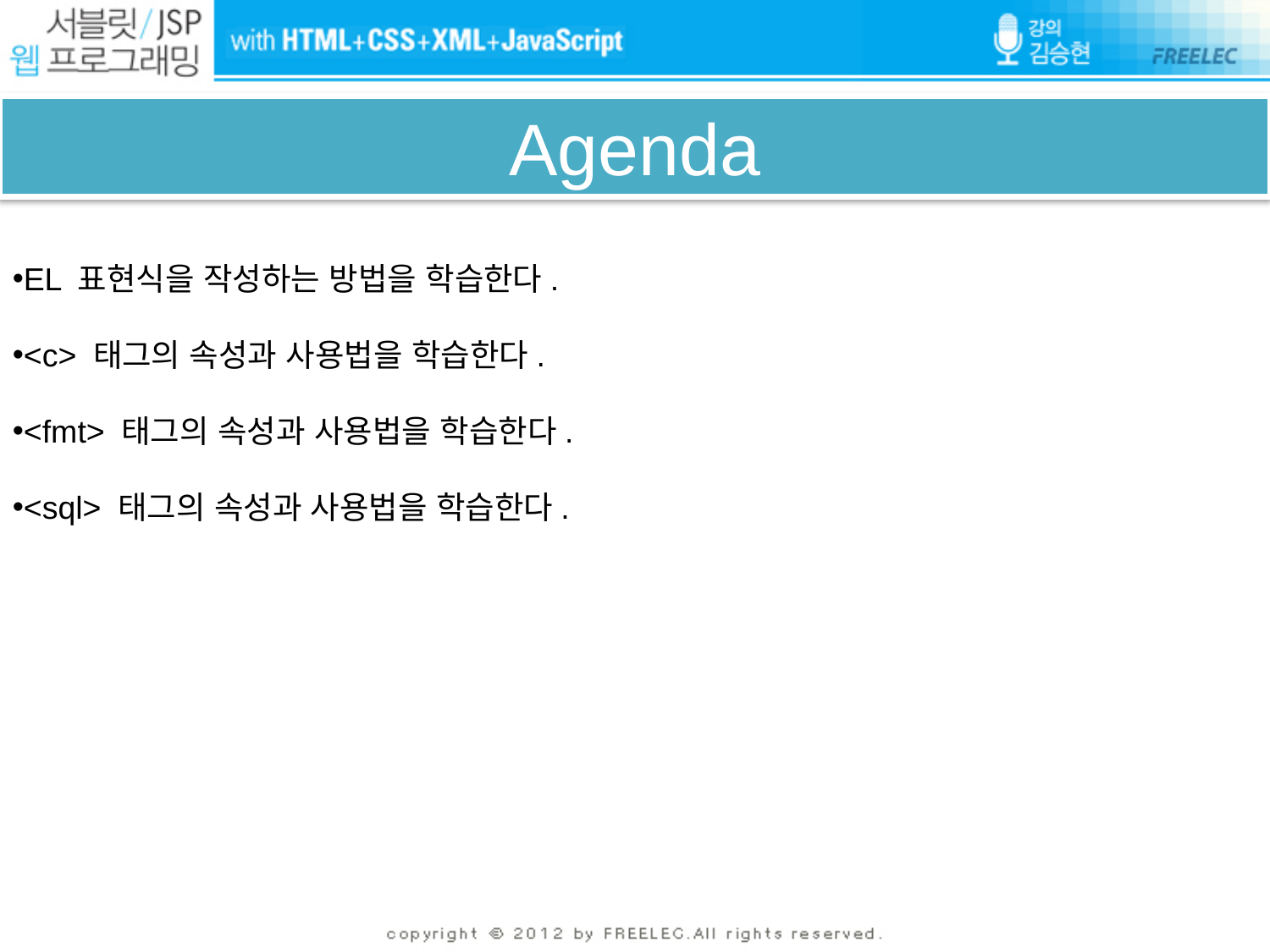

# Agenda
EL 표현식을 작성하는 방법을 학습한다.

<c> 태그의 속성과 사용법을 학습한다.

<fmt> 태그의 속성과 사용법을 학습한다.

<sql> 태그의 속성과 사용법을 학습한다.